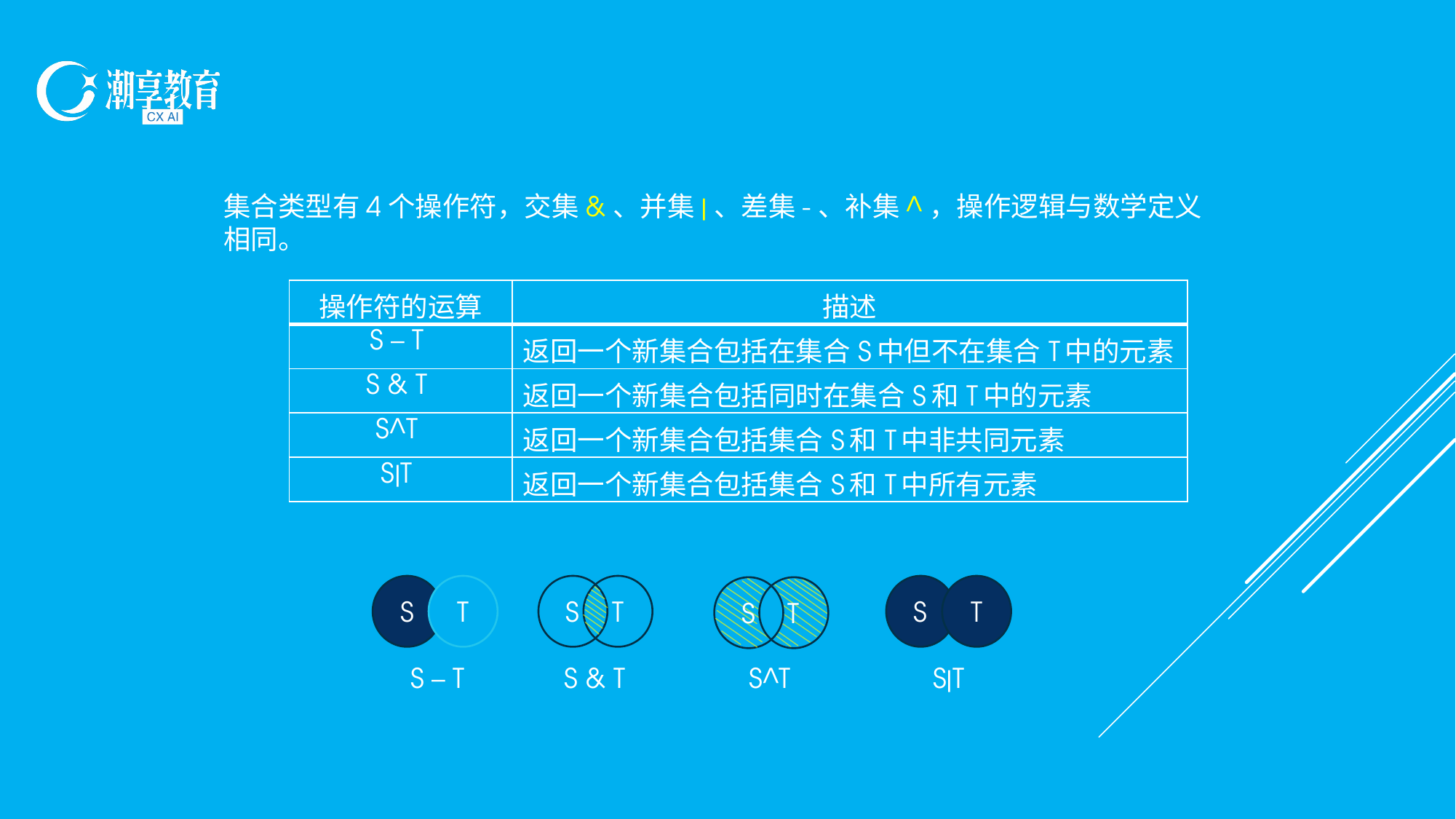

集合类型有4个操作符，交集&、并集|、差集-、补集^，操作逻辑与数学定义相同。
| 操作符的运算 | 描述 |
| --- | --- |
| S – T | 返回一个新集合包括在集合S中但不在集合T中的元素 |
| S & T | 返回一个新集合包括同时在集合S和T中的元素 |
| S^T | 返回一个新集合包括集合S和T中非共同元素 |
| S|T | 返回一个新集合包括集合S和T中所有元素 |
S
T
S
T
S
T
S
T
S – T
S & T
S^T
S|T